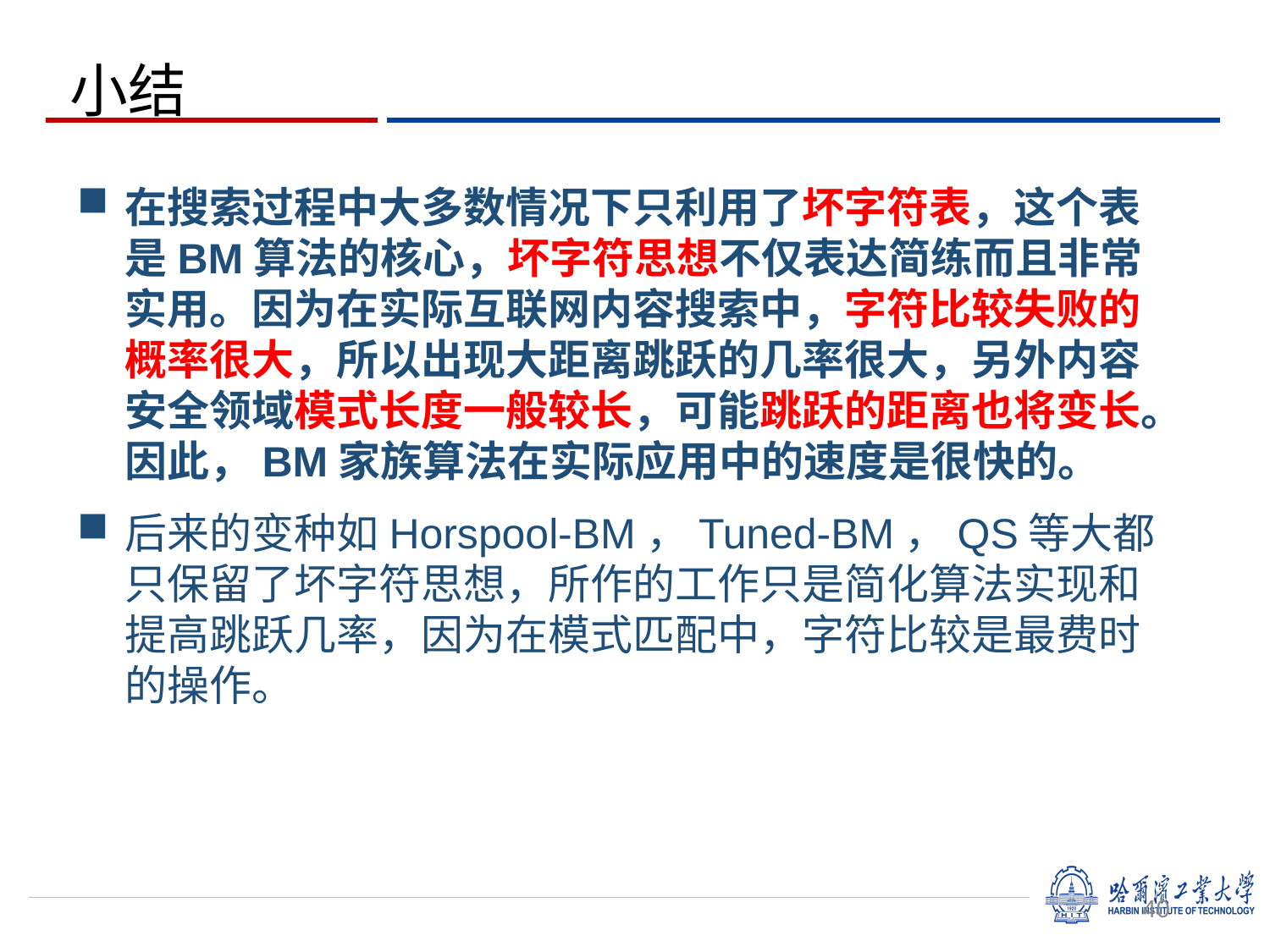

# 小结
在搜索过程中大多数情况下只利用了坏字符表，这个表是BM算法的核心，坏字符思想不仅表达简练而且非常实用。因为在实际互联网内容搜索中，字符比较失败的概率很大，所以出现大距离跳跃的几率很大，另外内容安全领域模式长度一般较长，可能跳跃的距离也将变长。因此，BM家族算法在实际应用中的速度是很快的。
后来的变种如Horspool-BM，Tuned-BM，QS等大都只保留了坏字符思想，所作的工作只是简化算法实现和提高跳跃几率，因为在模式匹配中，字符比较是最费时的操作。
40